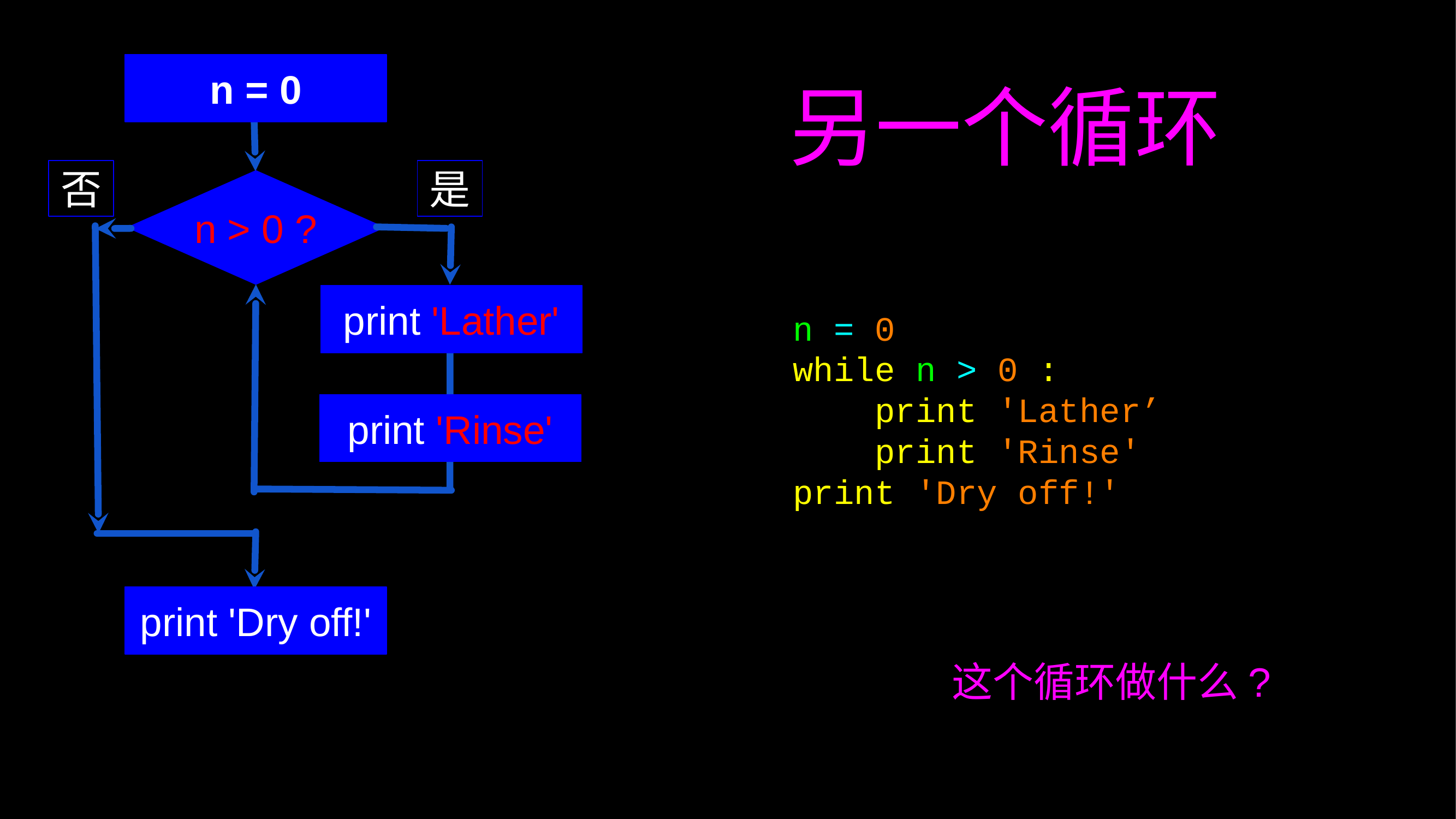

# 另一个循环
n = 0
否
是
n > 0 ?
n = 0
while n > 0 :
    print 'Lather’
    print 'Rinse'
print 'Dry off!'
print 'Lather'
print 'Rinse'
print 'Dry off!'
这个循环做什么?